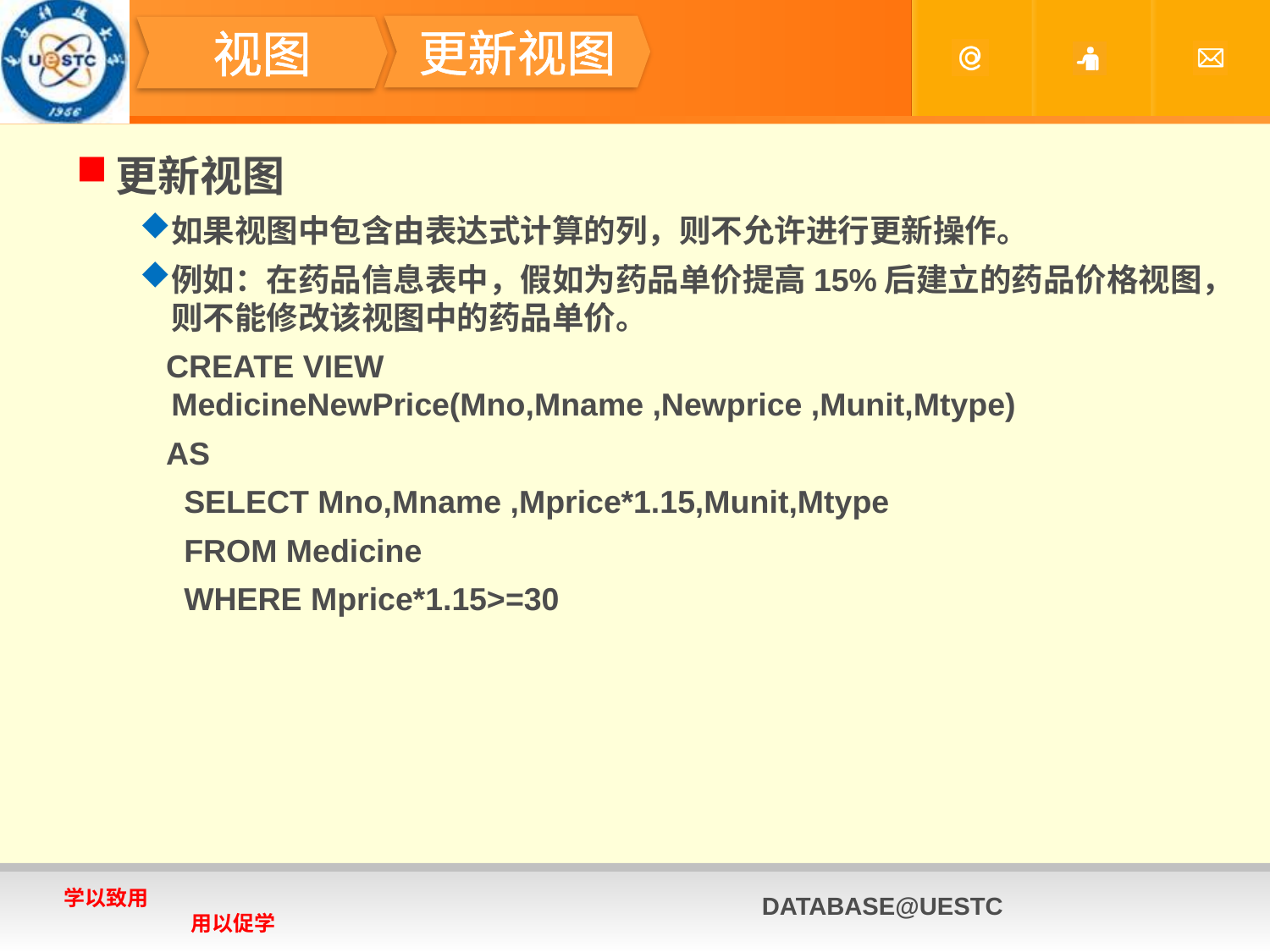

#
更新视图
视图
更新视图
如果视图中包含由表达式计算的列，则不允许进行更新操作。
例如：在药品信息表中，假如为药品单价提高15%后建立的药品价格视图，则不能修改该视图中的药品单价。
   CREATE VIEW MedicineNewPrice(Mno,Mname ,Newprice ,Munit,Mtype)
   AS
     SELECT Mno,Mname ,Mprice*1.15,Munit,Mtype
     FROM Medicine
     WHERE Mprice*1.15>=30